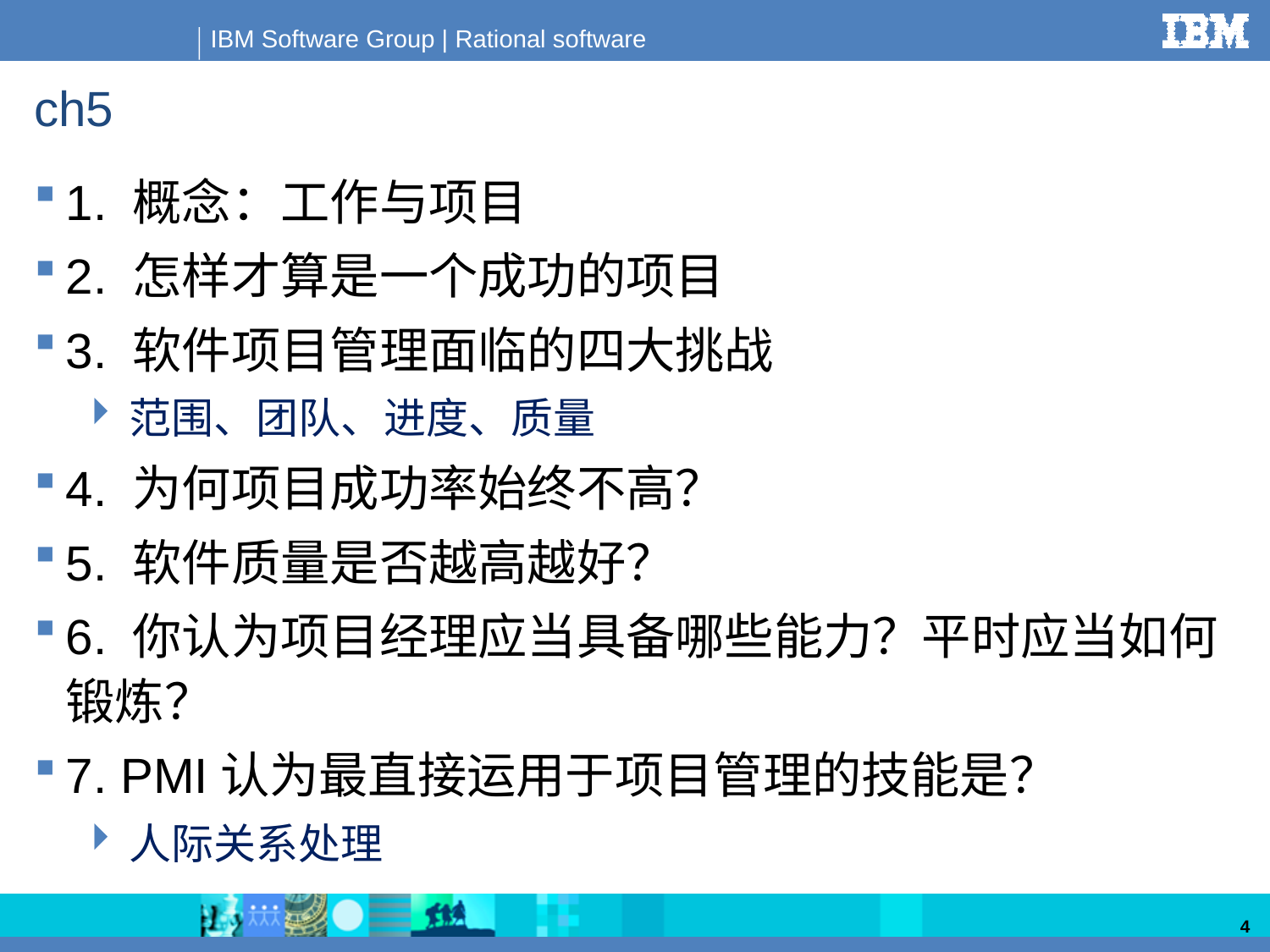

# ch5
1. 概念：工作与项目
2. 怎样才算是一个成功的项目
3. 软件项目管理面临的四大挑战
范围、团队、进度、质量
4. 为何项目成功率始终不高？
5. 软件质量是否越高越好？
6. 你认为项目经理应当具备哪些能力？平时应当如何锻炼？
7. PMI认为最直接运用于项目管理的技能是？
人际关系处理

4